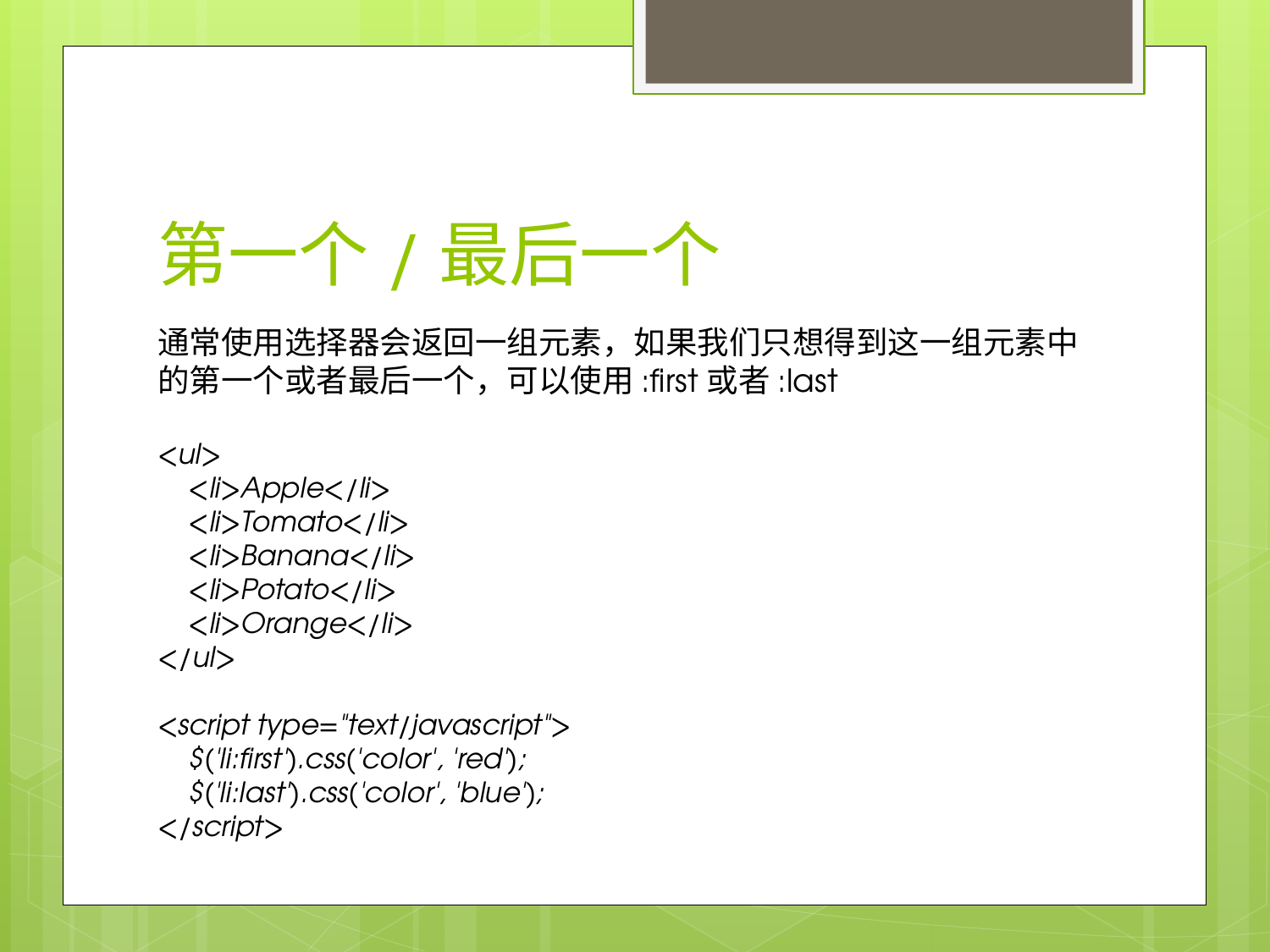

# 第一个/最后一个
通常使用选择器会返回一组元素，如果我们只想得到这一组元素中的第一个或者最后一个，可以使用:first或者:last

<ul>
    <li>Apple</li>
    <li>Tomato</li>
    <li>Banana</li>
    <li>Potato</li>
    <li>Orange</li>
</ul>

<script type="text/javascript">
    $('li:first').css('color', 'red');
    $('li:last').css('color', 'blue');
</script>